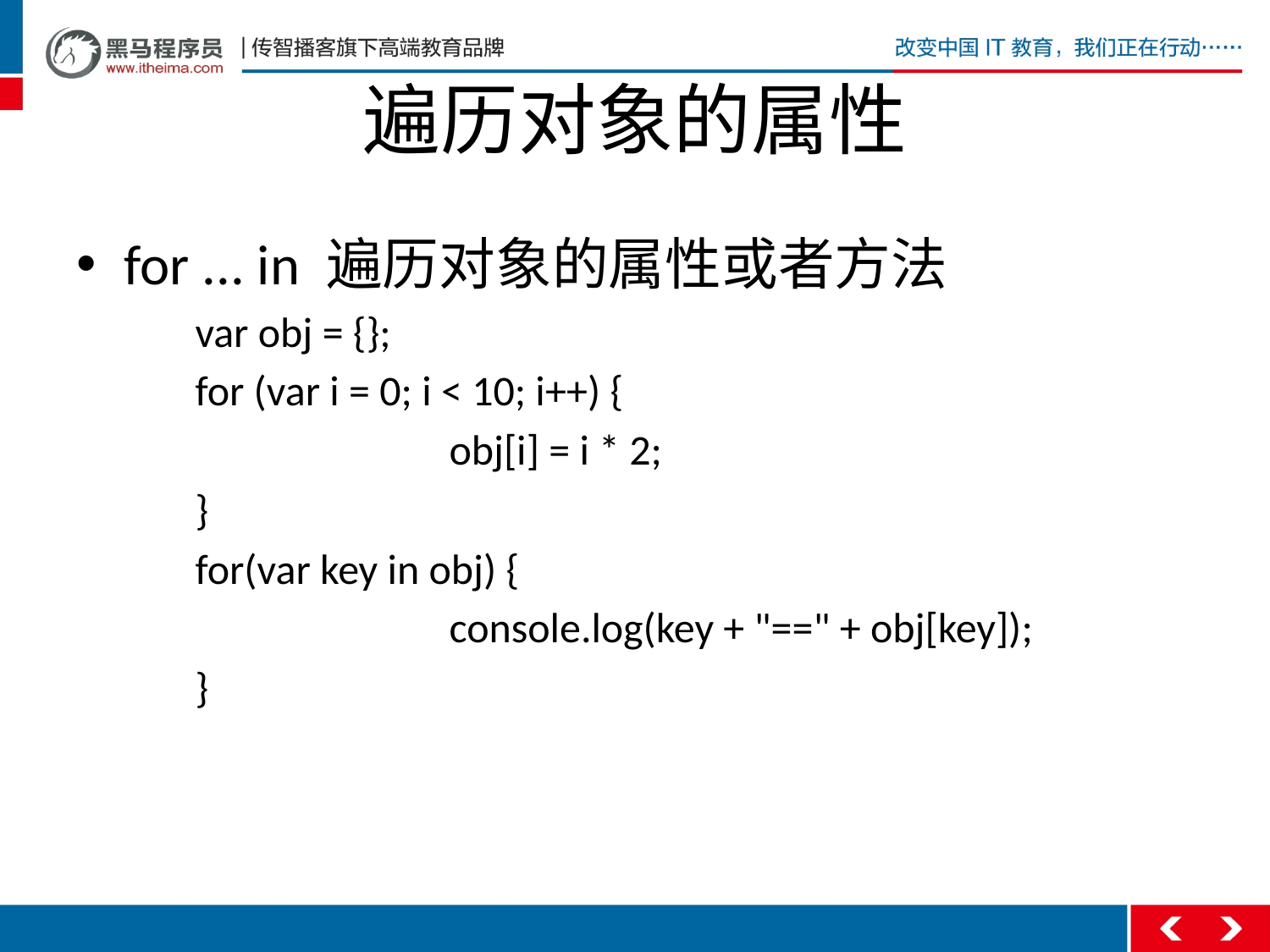

# 遍历对象的属性
for ... in 遍历对象的属性或者方法
var obj = {};
for (var i = 0; i < 10; i++) {
		obj[i] = i * 2;
}
for(var key in obj) {
		console.log(key + "==" + obj[key]);
}